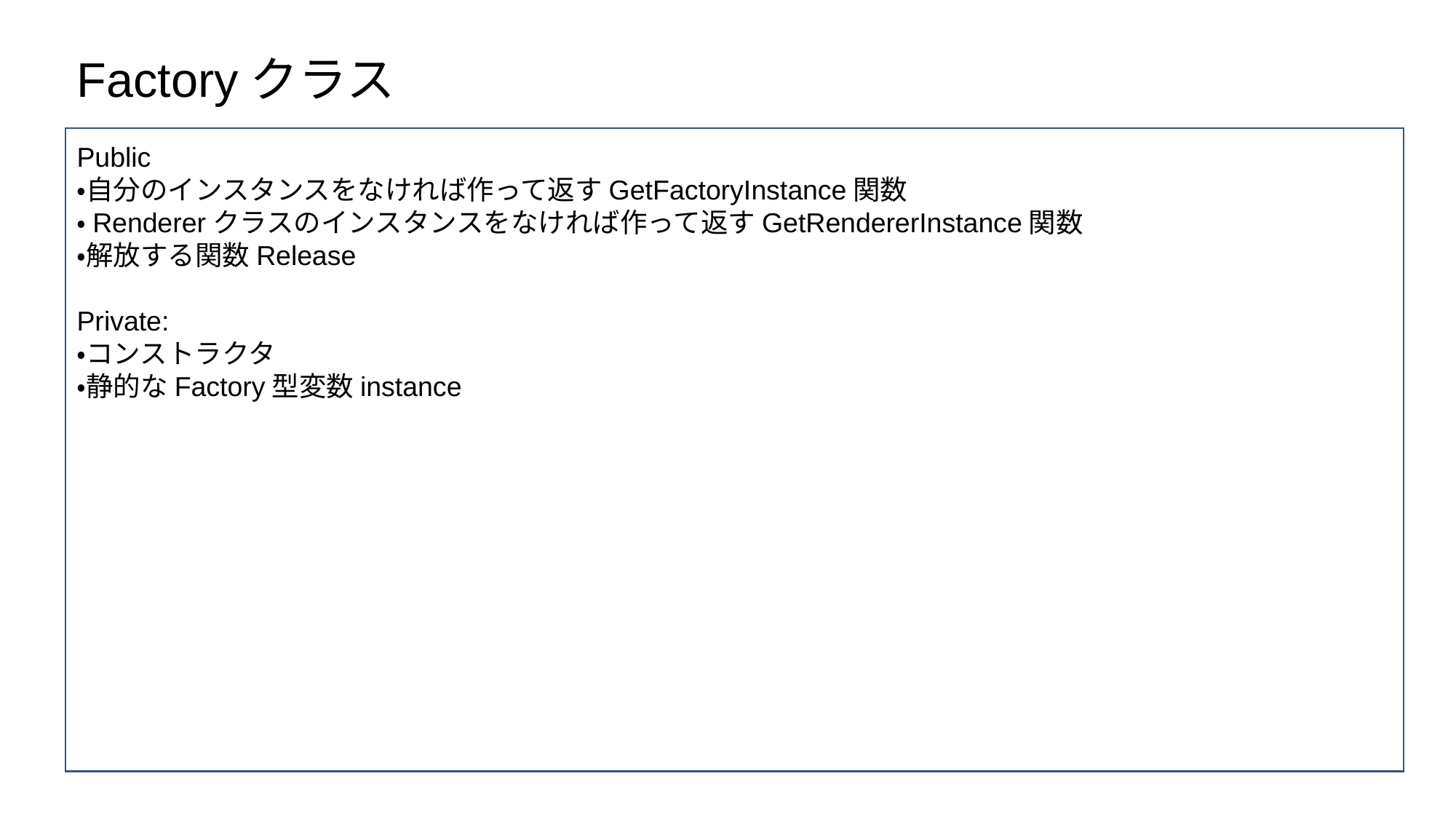

Factoryクラス
Public
・自分のインスタンスをなければ作って返すGetFactoryInstance関数
・Rendererクラスのインスタンスをなければ作って返すGetRendererInstance関数
・解放する関数Release

Private:
・コンストラクタ
・静的なFactory型変数instance